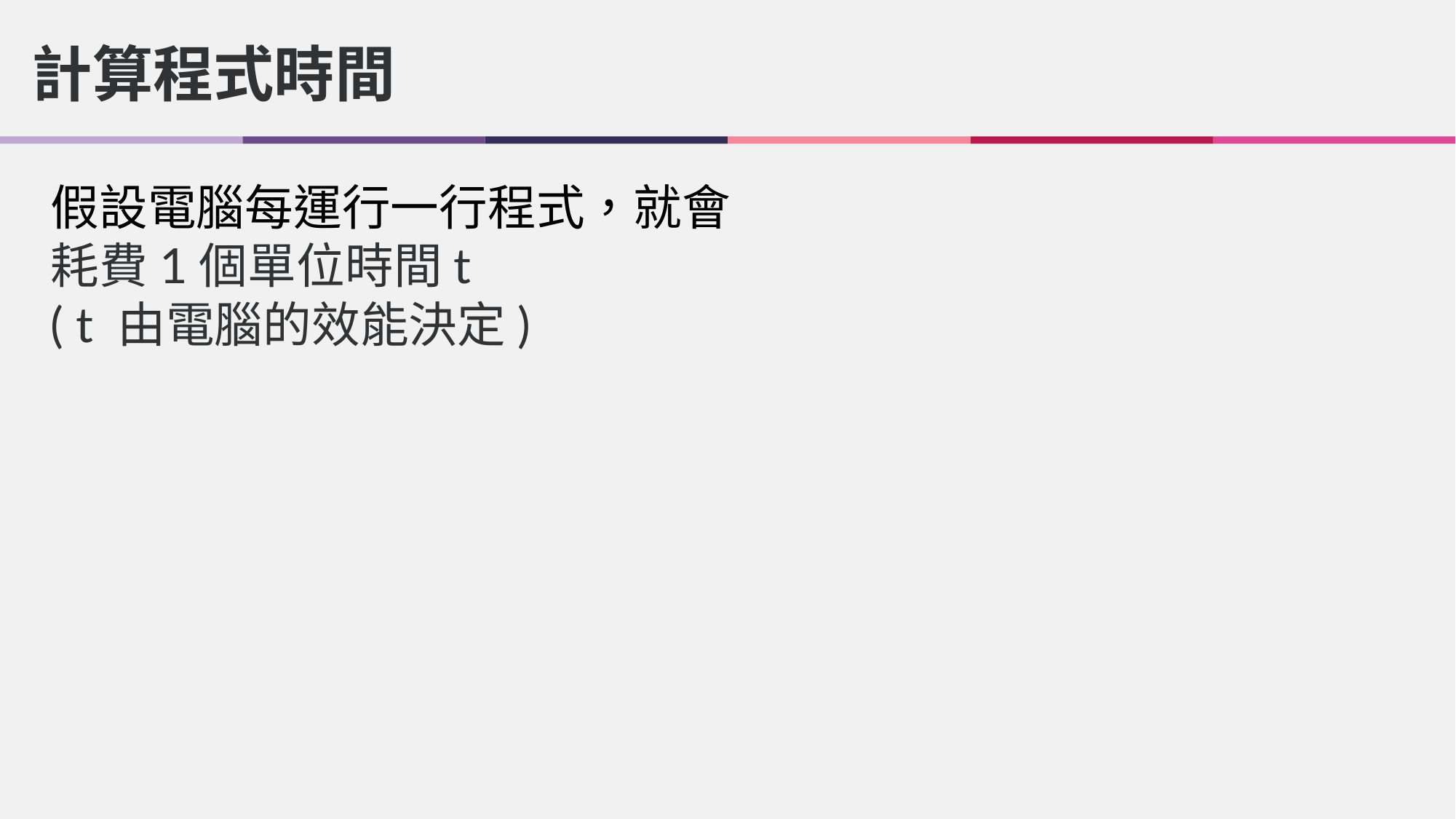

計算程式時間
假設電腦每運行一行程式，就會耗費1個單位時間t
( t 由電腦的效能決定)